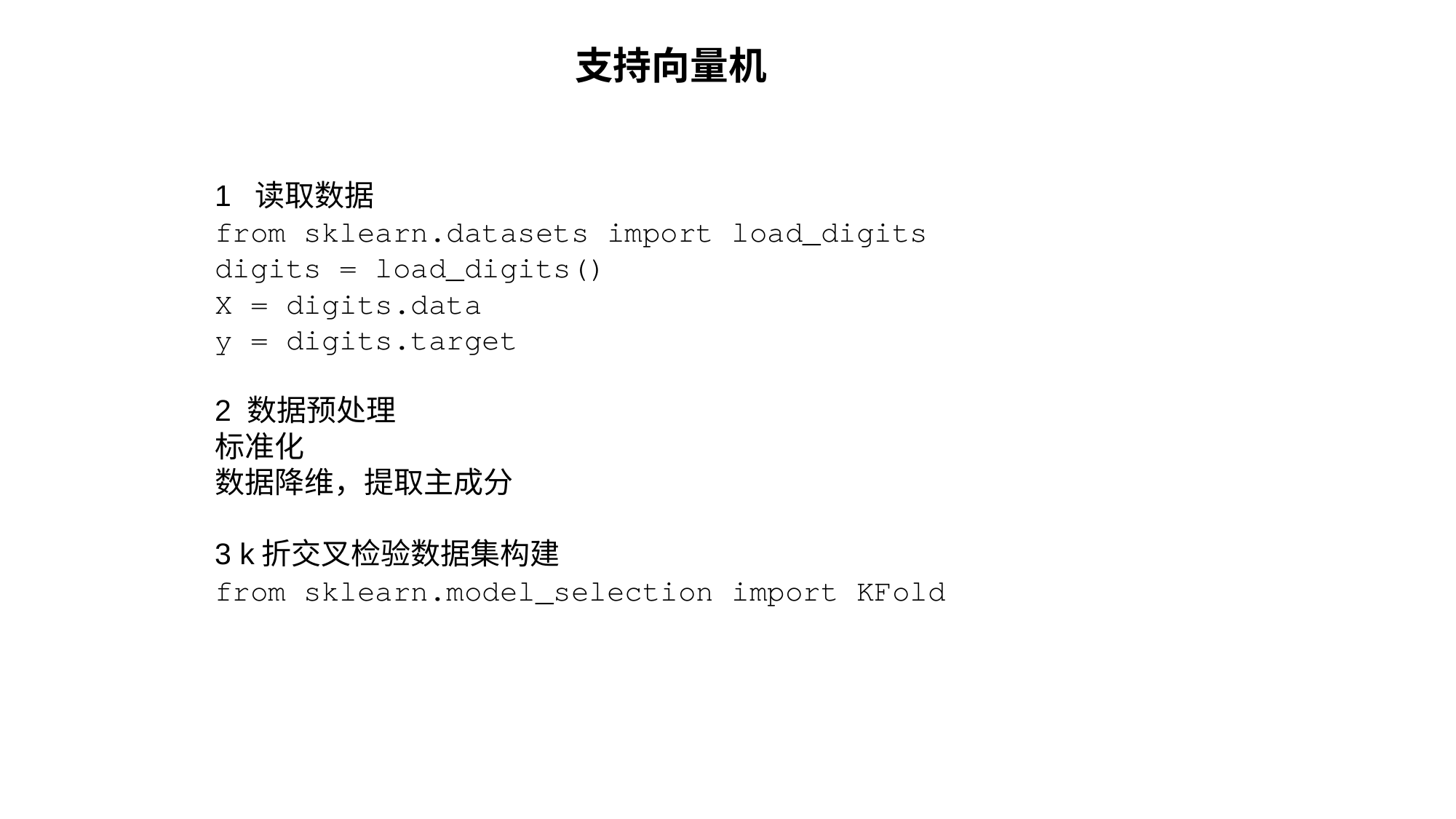

支持向量机
1  读取数据
from sklearn.datasets import load_digits
digits = load_digits()
X = digits.data
y = digits.target

2 数据预处理
标准化
数据降维，提取主成分

3 k折交叉检验数据集构建
from sklearn.model_selection import KFold